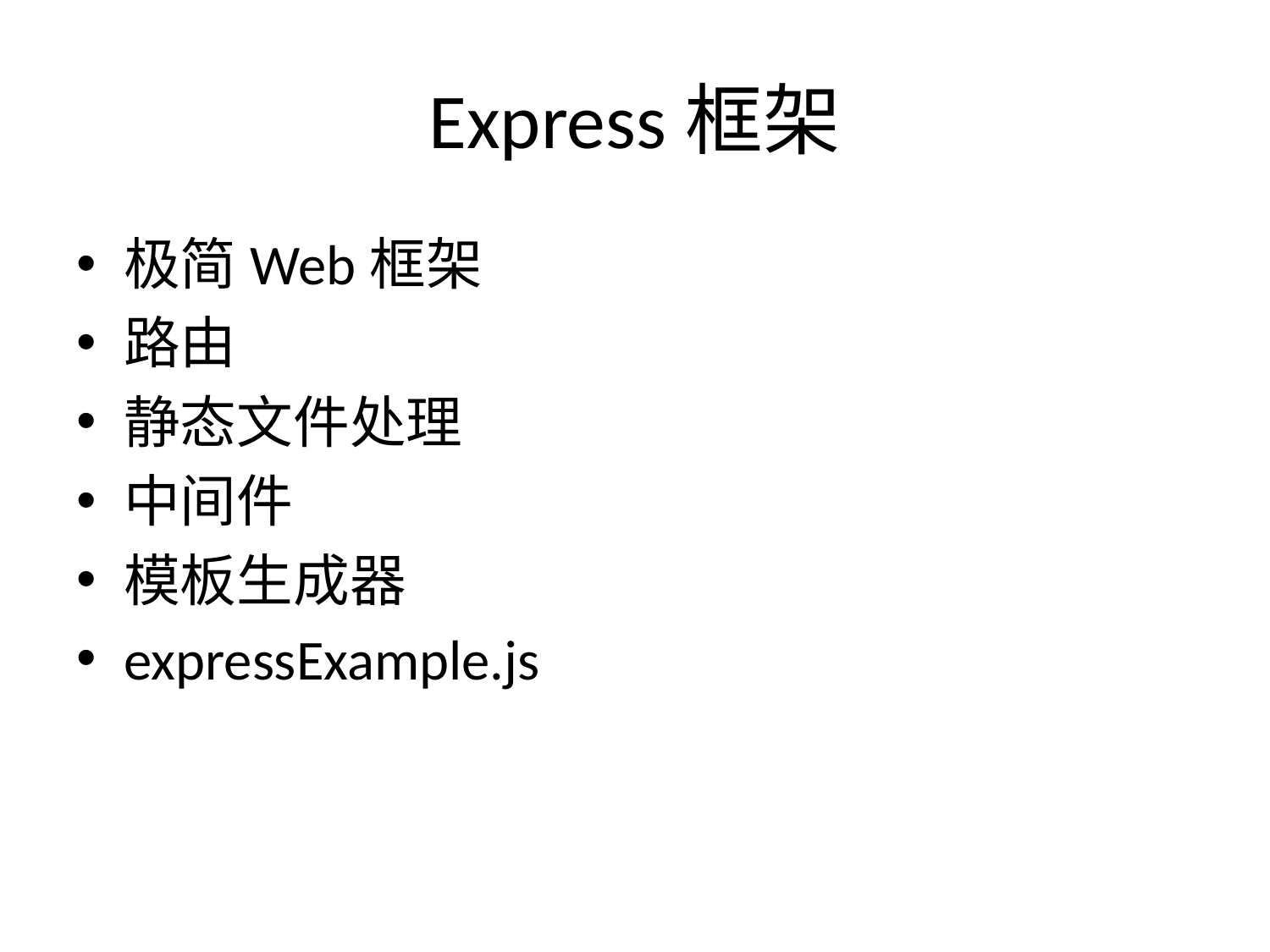

# Express框架
极简Web框架
路由
静态文件处理
中间件
模板生成器
expressExample.js